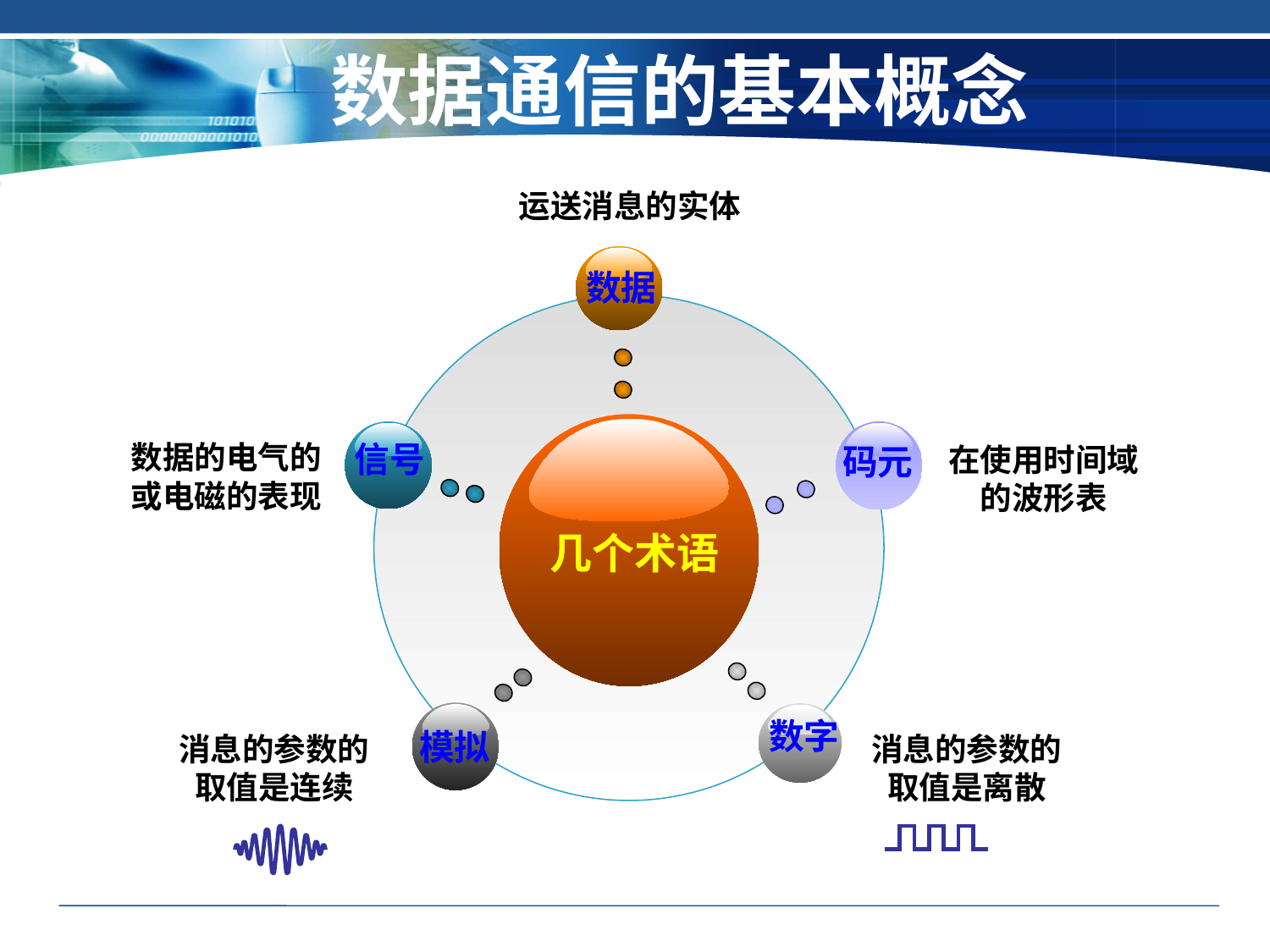

数据通信的基本概念
运送消息的实体
数据的电气的或电磁的表现
在使用时间域的波形表
消息的参数的取值是连续
消息的参数的取值是离散

数据

信号

码元

模拟

数字

几个术语